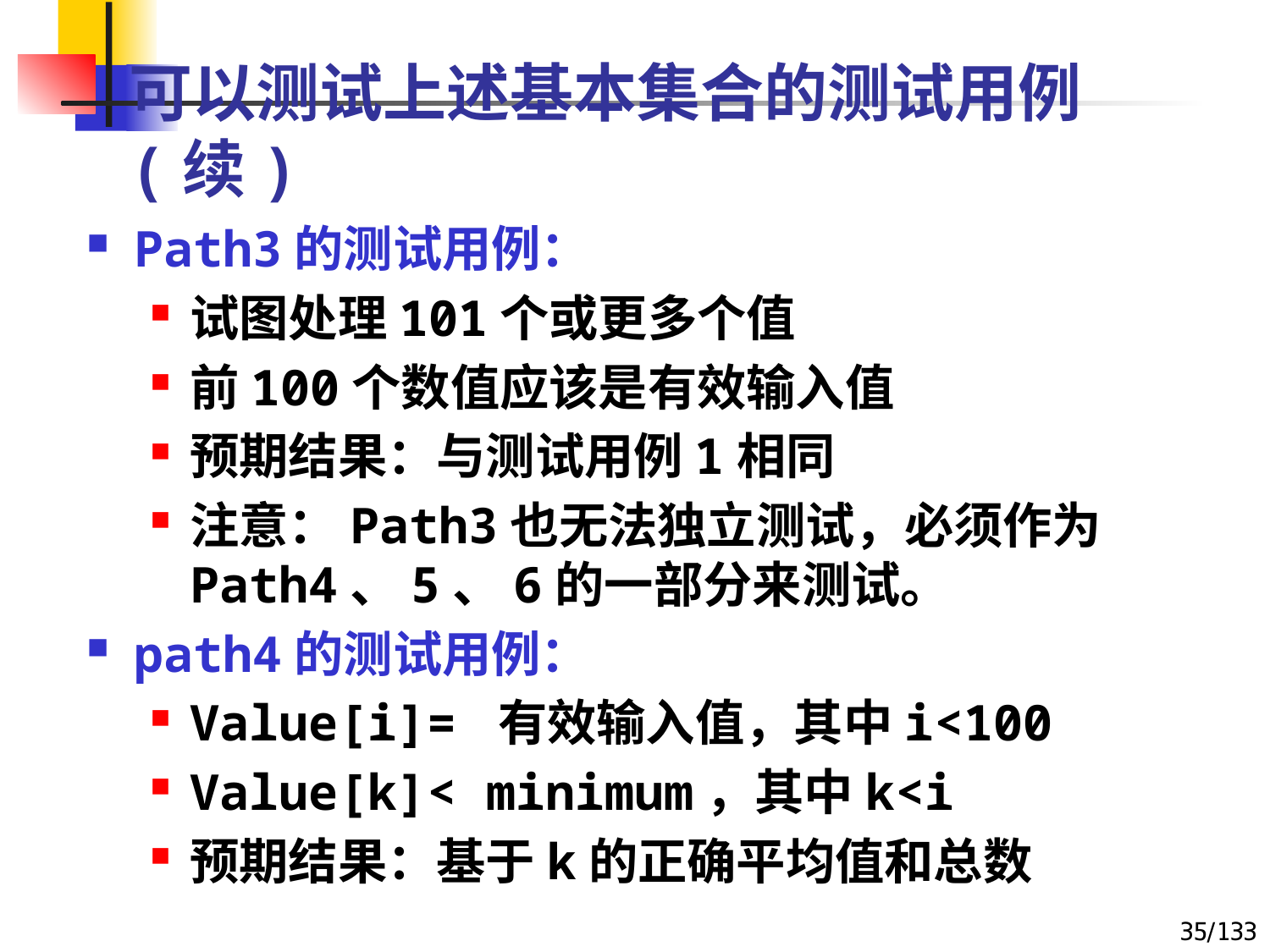

# 可以测试上述基本集合的测试用例(续)
Path3的测试用例：
试图处理101个或更多个值
前100个数值应该是有效输入值
预期结果：与测试用例1相同
注意：Path3也无法独立测试，必须作为Path4、5、6的一部分来测试。
path4的测试用例：
Value[i]= 有效输入值，其中i<100
Value[k]< minimum，其中k<i
预期结果：基于k的正确平均值和总数

35/133